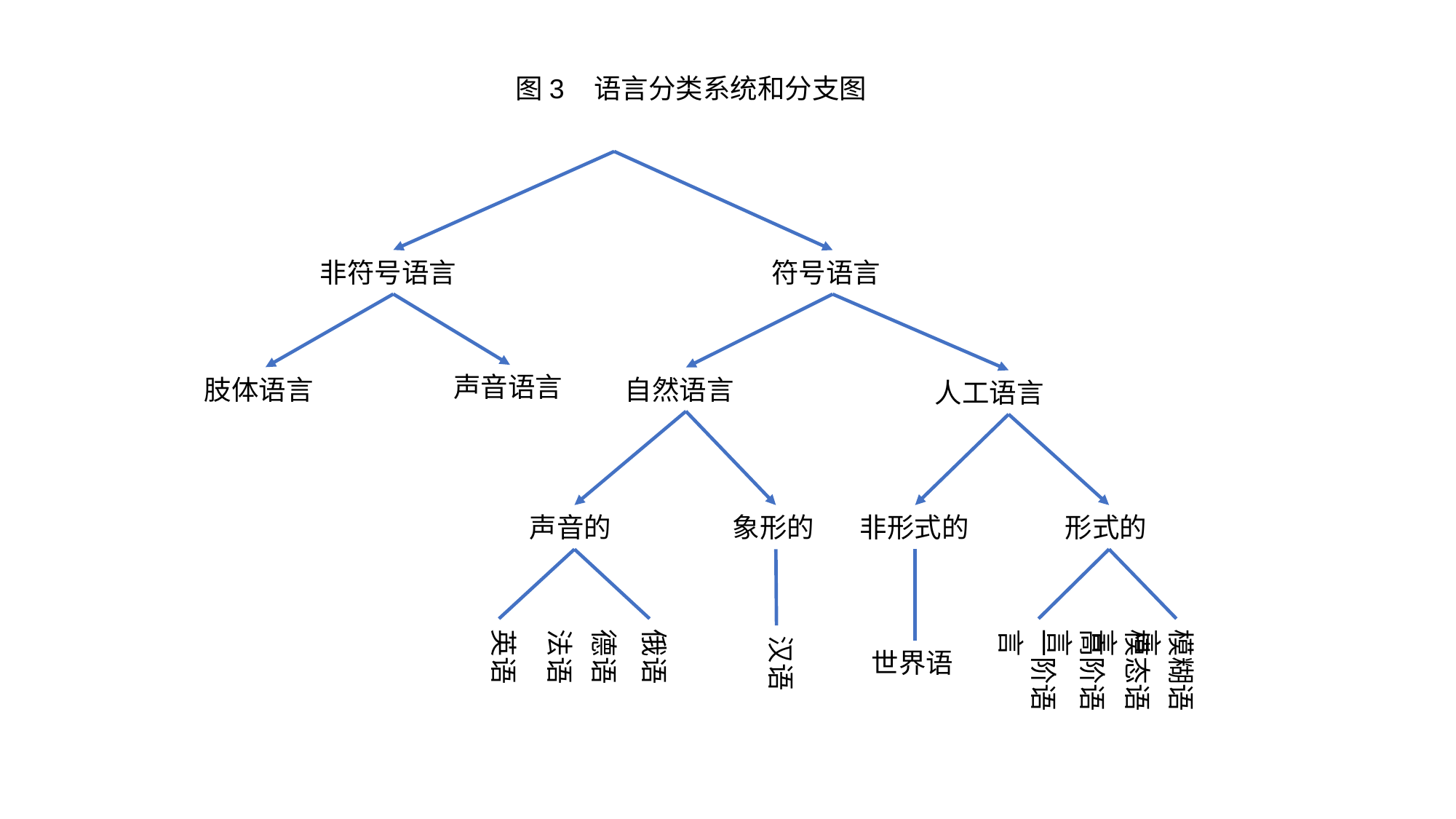

图3   语言分类系统和分支图
非符号语言
符号语言
声音语言
肢体语言
自然语言
人工语言
声音的
象形的
非形式的
形式的
英语
法语
俄语
高阶语言
模态语言
模糊语言
一阶语言
德语
汉语
世界语